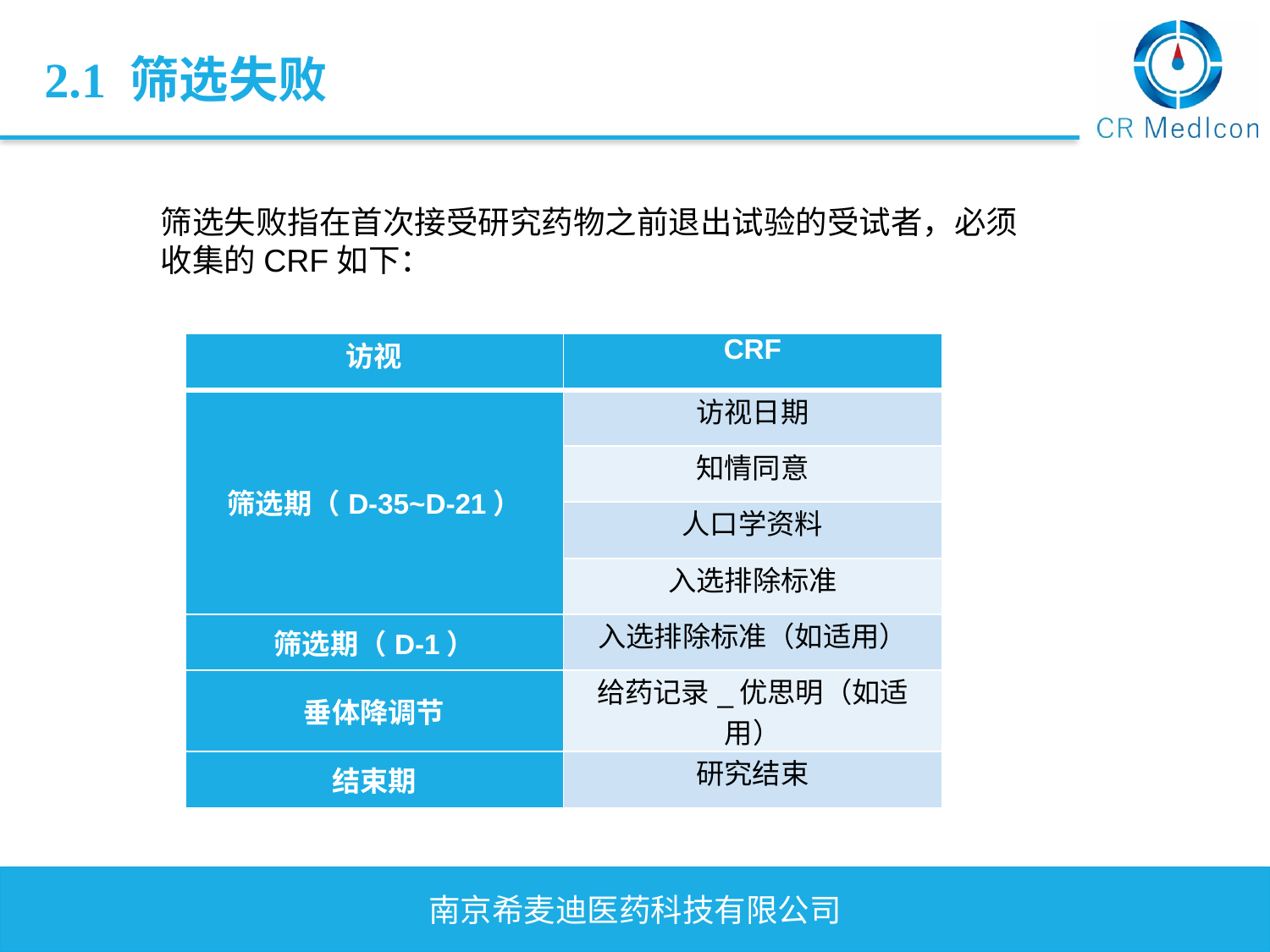

2.1 筛选失败
筛选失败指在首次接受研究药物之前退出试验的受试者，必须收集的CRF如下：
| 访视 | CRF |
| --- | --- |
| 筛选期（D-35~D-21） | 访视日期 |
|  | 知情同意 |
|  | 人口学资料 |
|  | 入选排除标准 |
| 筛选期（D-1） | 入选排除标准（如适用） |
| 垂体降调节 | 给药记录\_优思明（如适用） |
| 结束期 | 研究结束 |
南京希麦迪医药科技有限公司